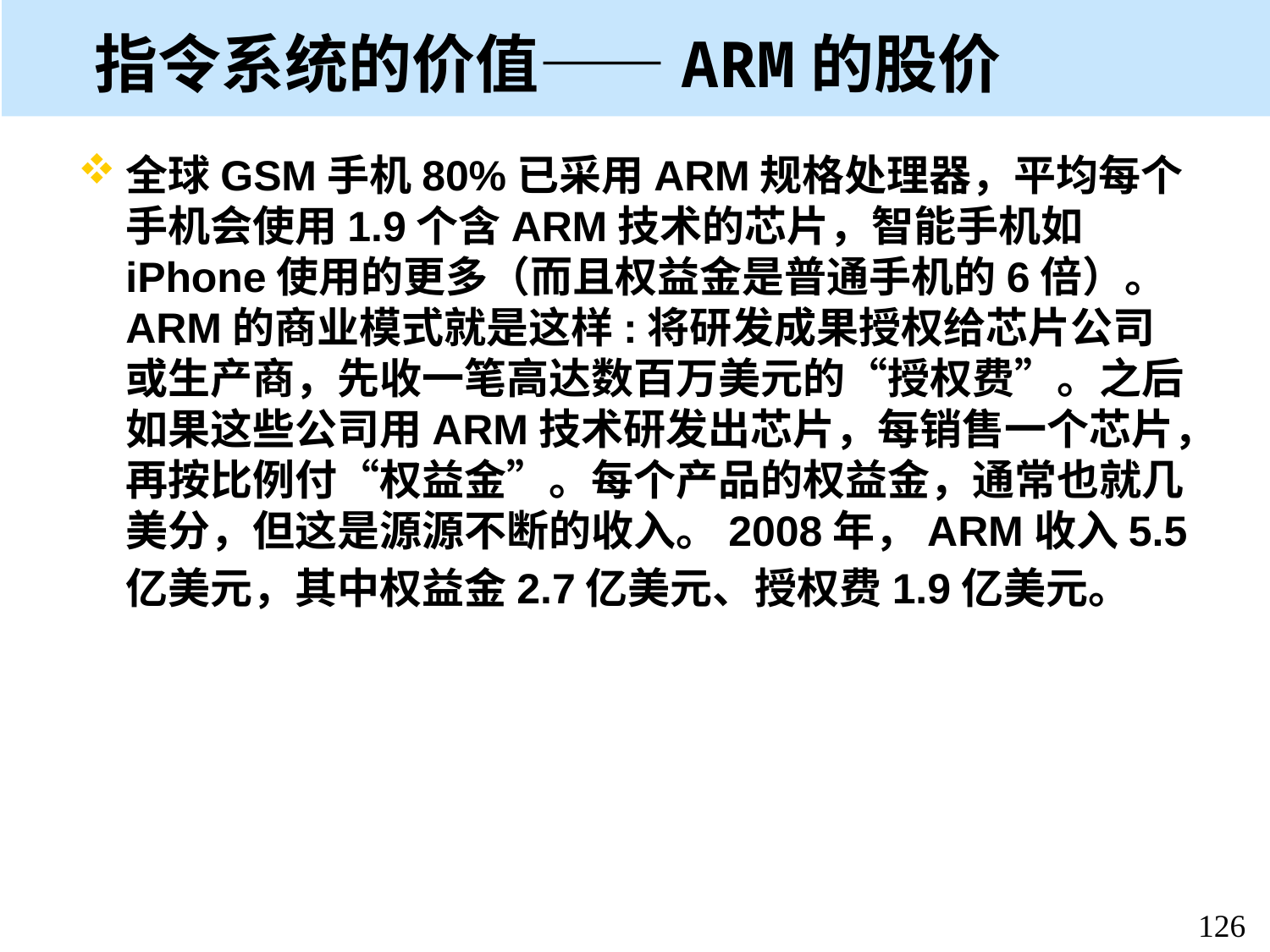

# 指令系统的价值——ARM的股价
全球GSM手机80%已采用ARM规格处理器，平均每个手机会使用1.9个含ARM技术的芯片，智能手机如iPhone使用的更多（而且权益金是普通手机的6倍）。ARM的商业模式就是这样:将研发成果授权给芯片公司或生产商，先收一笔高达数百万美元的“授权费”。之后如果这些公司用ARM技术研发出芯片，每销售一个芯片，再按比例付“权益金”。每个产品的权益金，通常也就几美分，但这是源源不断的收入。2008年，ARM收入5.5亿美元，其中权益金2.7亿美元、授权费1.9亿美元。